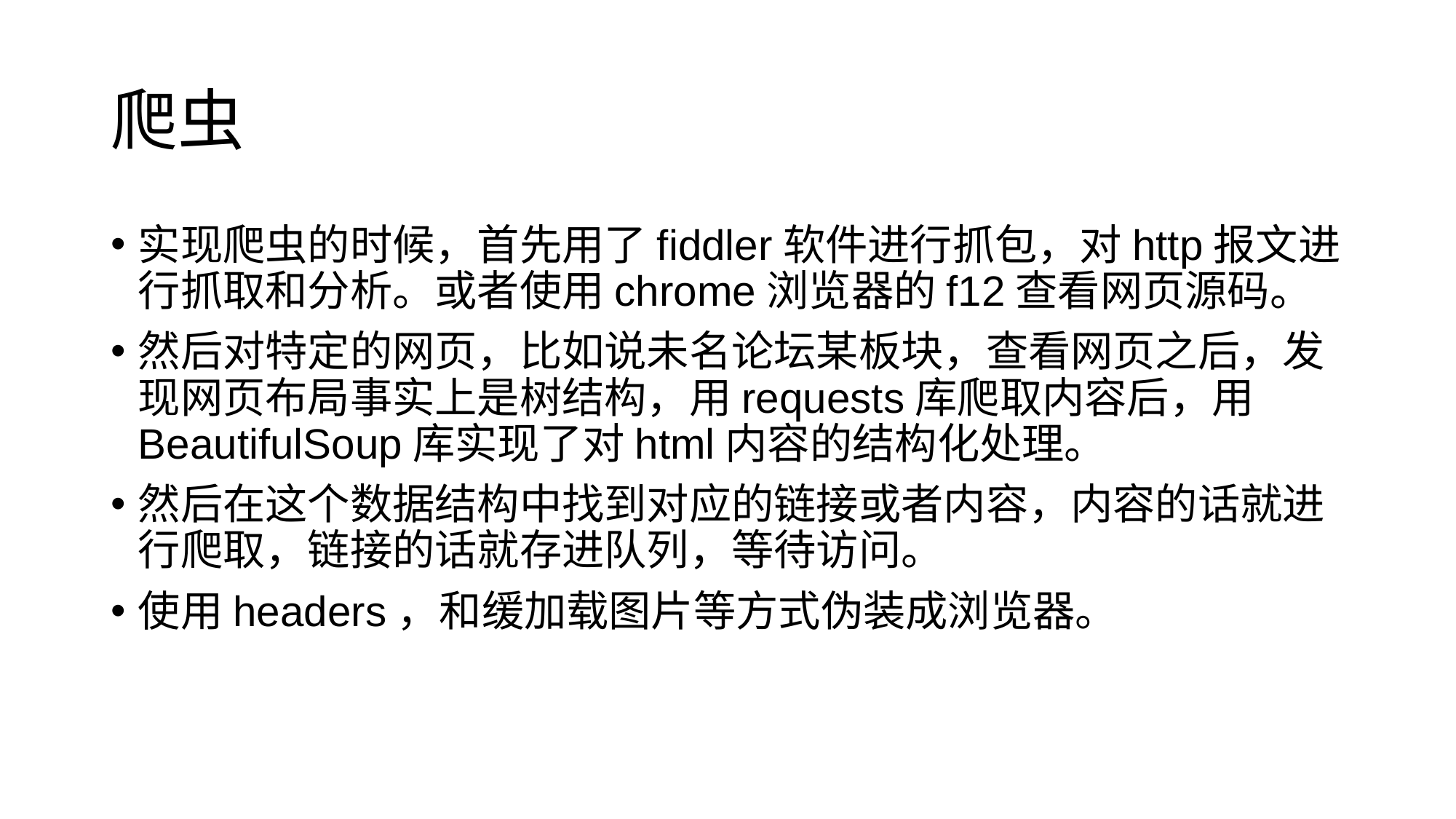

# 爬虫
实现爬虫的时候，首先用了fiddler软件进行抓包，对http报文进行抓取和分析。或者使用chrome浏览器的f12查看网页源码。
然后对特定的网页，比如说未名论坛某板块，查看网页之后，发现网页布局事实上是树结构，用requests库爬取内容后，用BeautifulSoup库实现了对html内容的结构化处理。
然后在这个数据结构中找到对应的链接或者内容，内容的话就进行爬取，链接的话就存进队列，等待访问。
使用headers，和缓加载图片等方式伪装成浏览器。